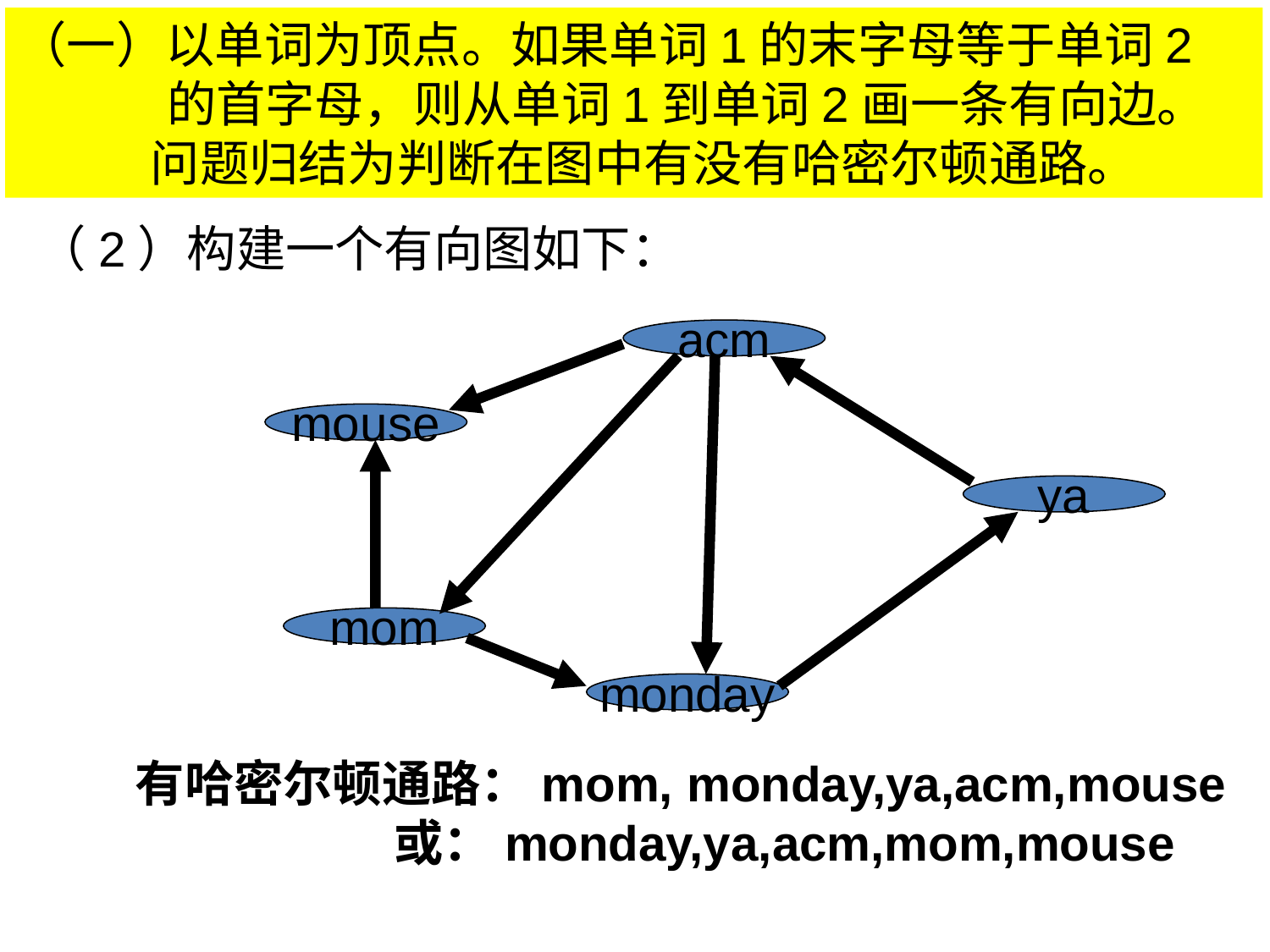

（一）以单词为顶点。如果单词1的末字母等于单词2的首字母，则从单词1到单词2画一条有向边。
           问题归结为判断在图中有没有哈密尔顿通路。
（2）构建一个有向图如下：
acm

mouse

ya

mom

monday
有哈密尔顿通路：mom, monday,ya,acm,mouse
                      或：monday,ya,acm,mom,mouse